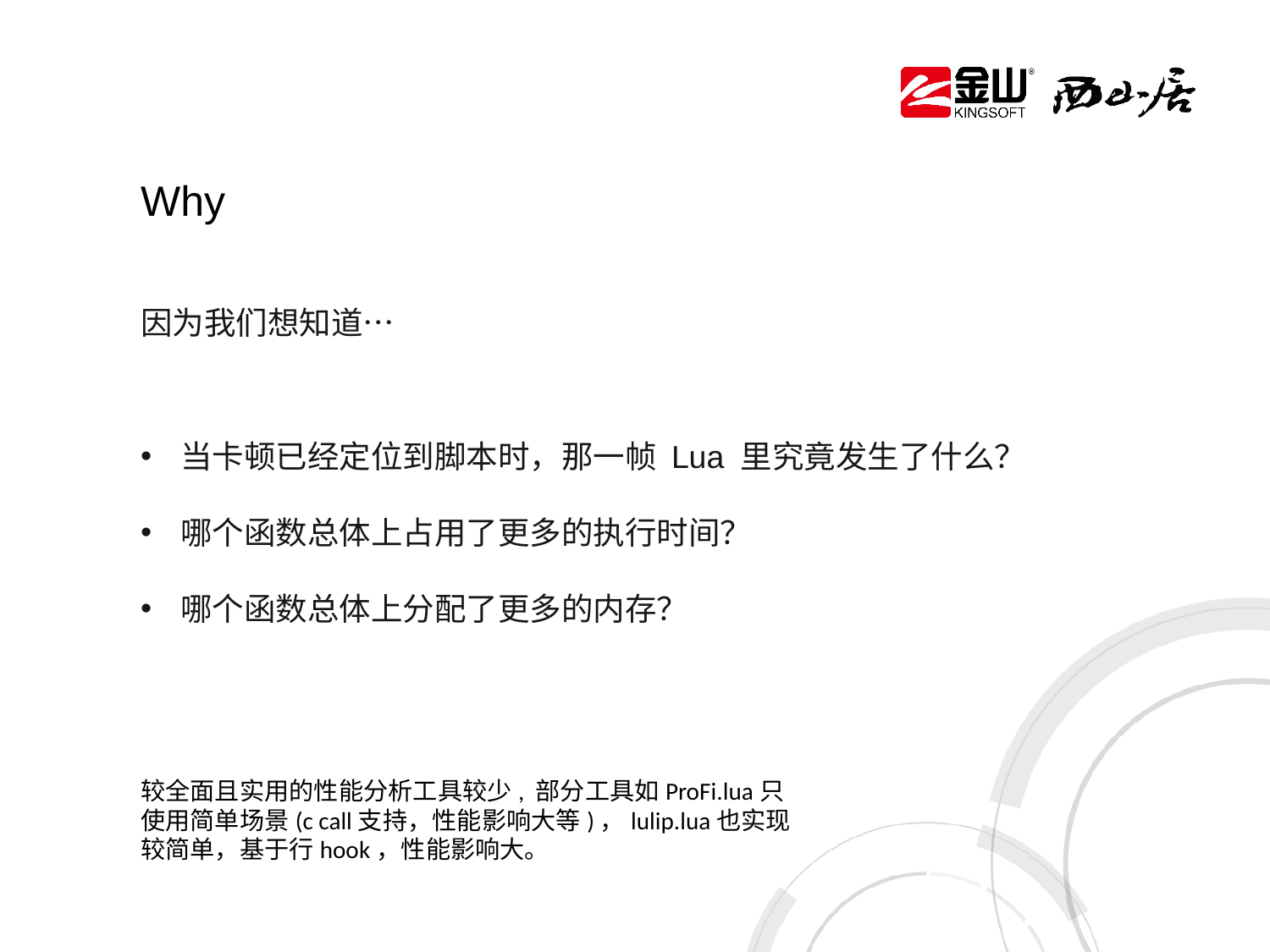

Why
因为我们想知道…

当卡顿已经定位到脚本时，那一帧 Lua 里究竟发生了什么？
哪个函数总体上占用了更多的执行时间？
哪个函数总体上分配了更多的内存？
较全面且实用的性能分析工具较少, 部分工具如ProFi.lua只使用简单场景(c call支持，性能影响大等)，lulip.lua也实现较简单，基于行hook，性能影响大。